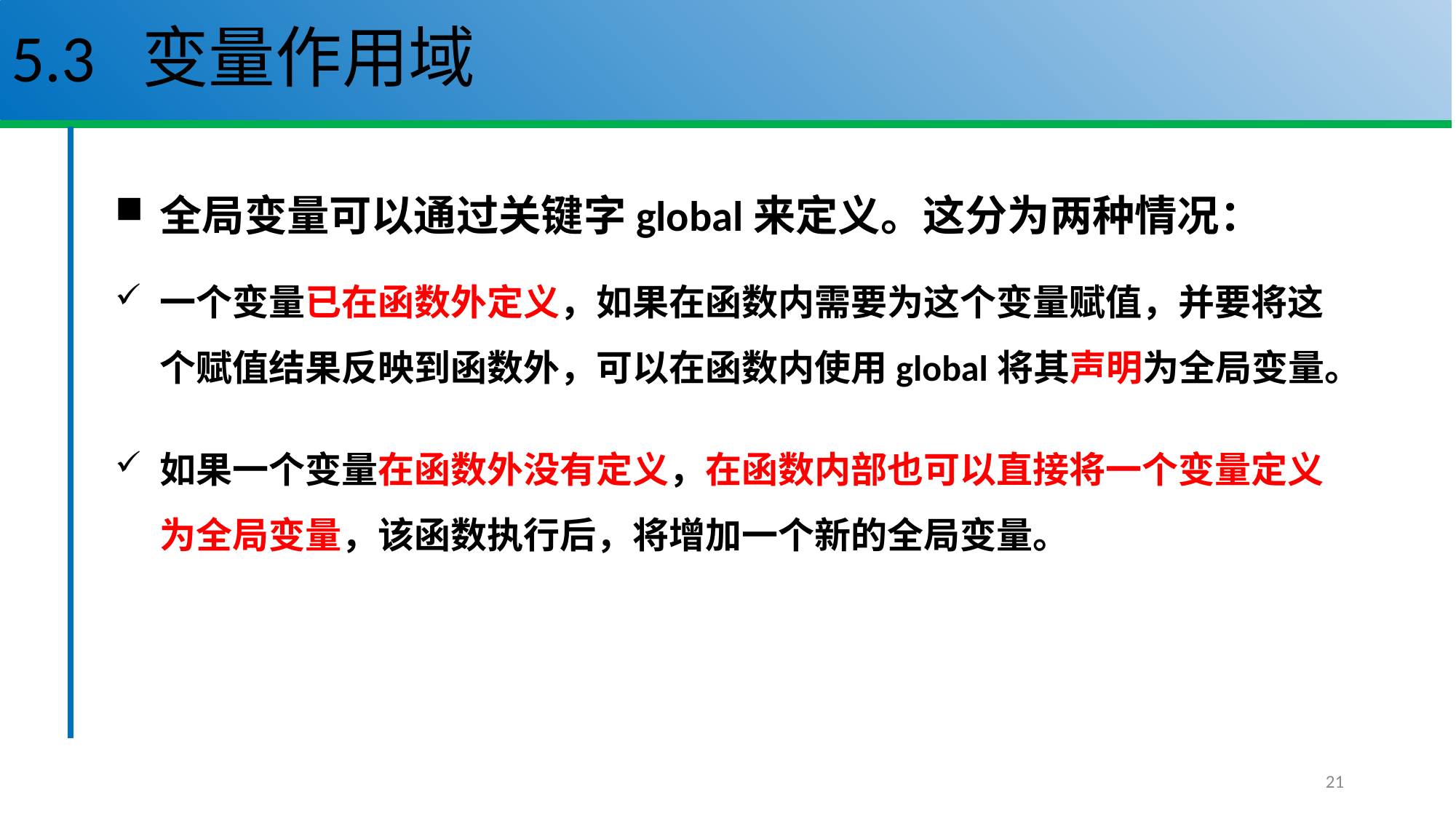

# 5.3  变量作用域
全局变量可以通过关键字global来定义。这分为两种情况：
一个变量已在函数外定义，如果在函数内需要为这个变量赋值，并要将这个赋值结果反映到函数外，可以在函数内使用global将其声明为全局变量。
如果一个变量在函数外没有定义，在函数内部也可以直接将一个变量定义为全局变量，该函数执行后，将增加一个新的全局变量。

21